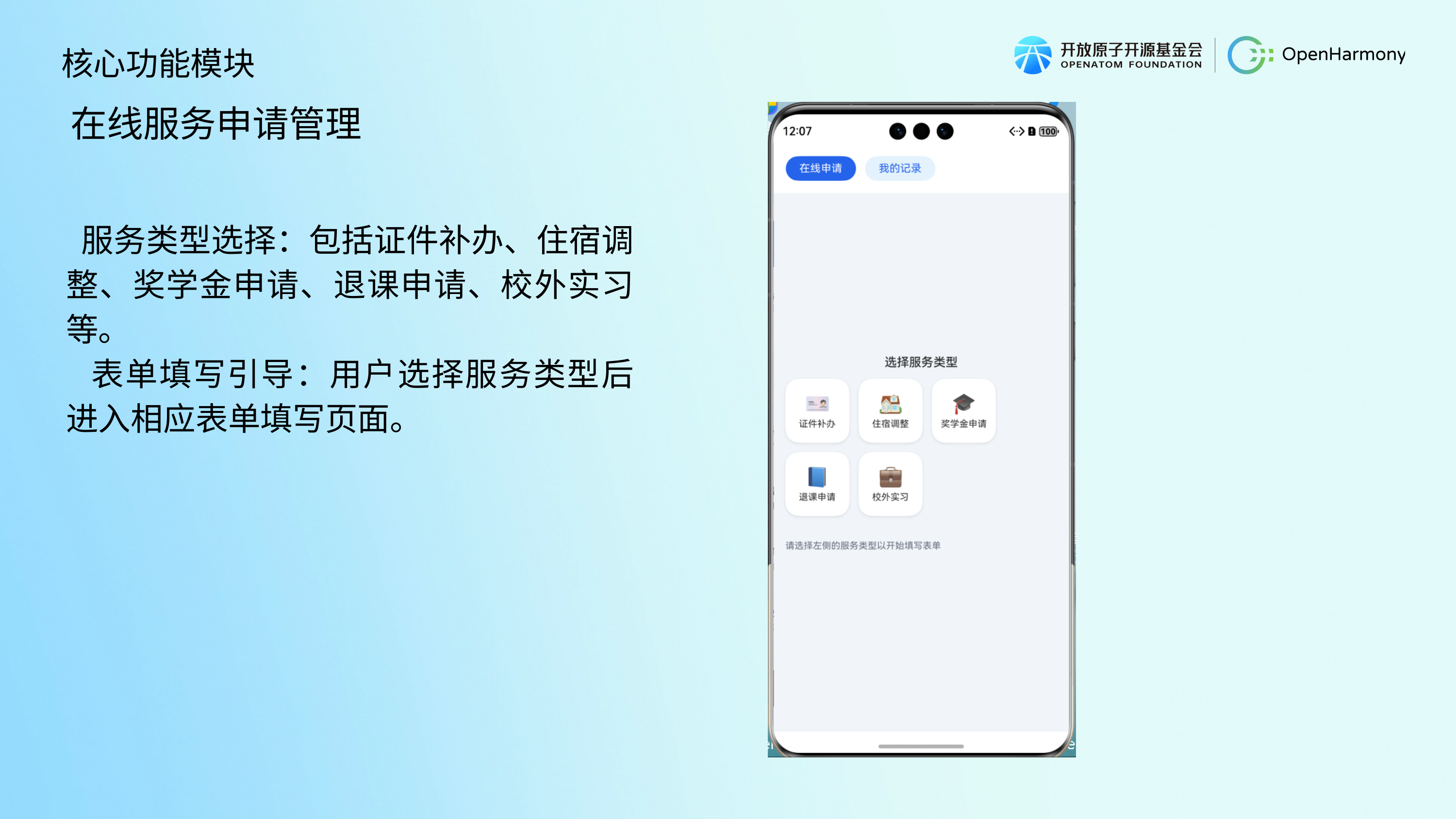

核心功能模块
在线服务申请管理

 服务类型选择：包括证件补办、住宿调整、奖学金申请、退课申请、校外实习等。
  表单填写引导：用户选择服务类型后进入相应表单填写页面。